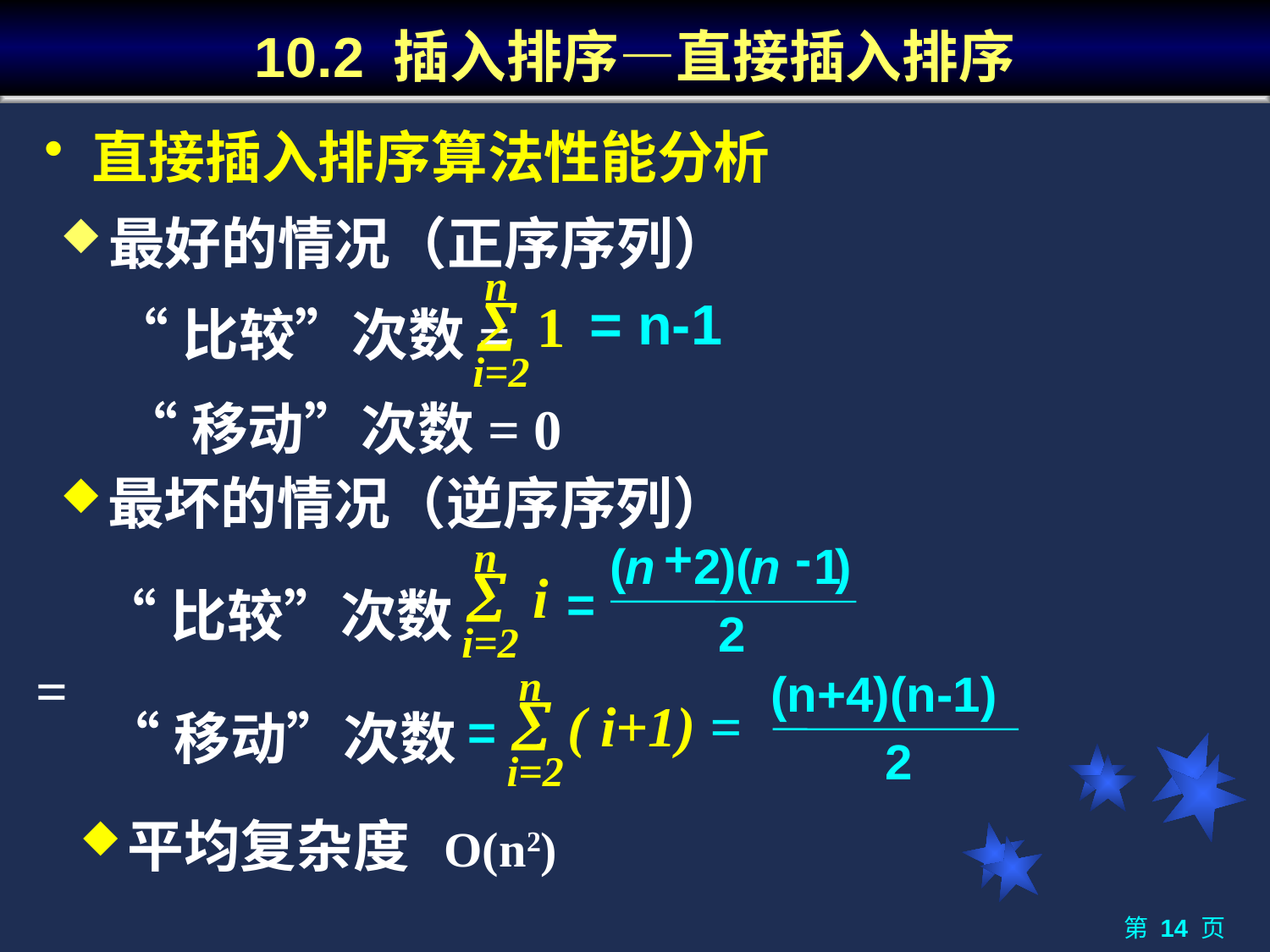

# 10.2 插入排序—直接插入排序
直接插入排序算法性能分析
最好的情况（正序序列）
    “比较”次数=
n
∑
1
i=2

= n-1
     “移动”次数= 0
最坏的情况（逆序序列）
+
-
(
n
2
)(
n
1
)
=

2
n
∑
i
i=2
     “比较”次数=
n
(n+4)(n-1)
∑
( i+1) =
=

2
i=2
     “移动”次数
平均复杂度  O(n2)
第 14 页